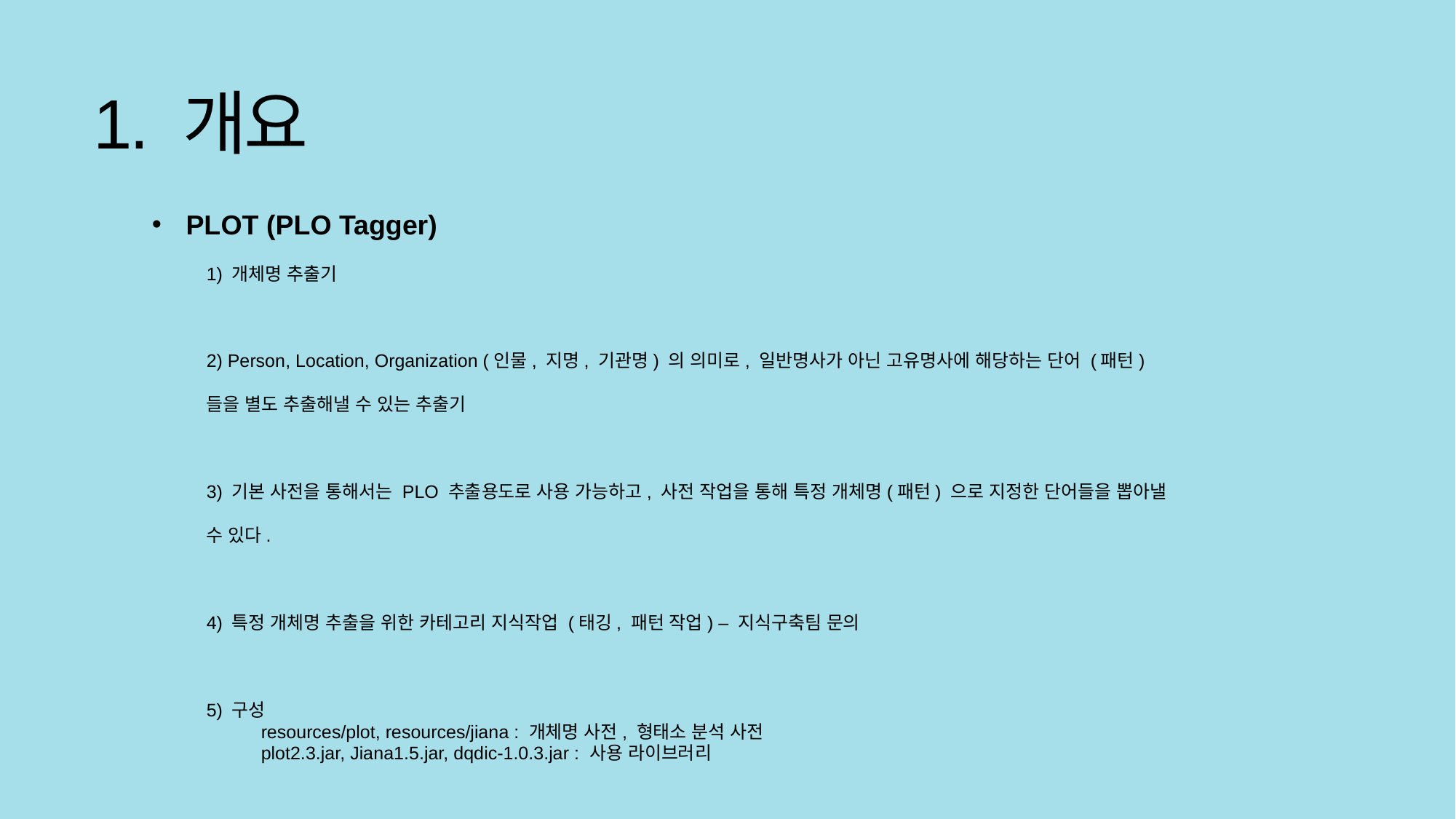

1. 개요
PLOT (PLO Tagger)
1) 개체명 추출기

2) Person, Location, Organization (인물, 지명, 기관명) 의 의미로, 일반명사가 아닌 고유명사에 해당하는 단어 (패턴) 들을 별도 추출해낼 수 있는 추출기

3) 기본 사전을 통해서는 PLO 추출용도로 사용 가능하고, 사전 작업을 통해 특정 개체명(패턴) 으로 지정한 단어들을 뽑아낼 수 있다.

4) 특정 개체명 추출을 위한 카테고리 지식작업 (태깅, 패턴 작업) – 지식구축팀 문의

5) 구성
resources/plot, resources/jiana : 개체명 사전, 형태소 분석 사전
plot2.3.jar, Jiana1.5.jar, dqdic-1.0.3.jar : 사용 라이브러리